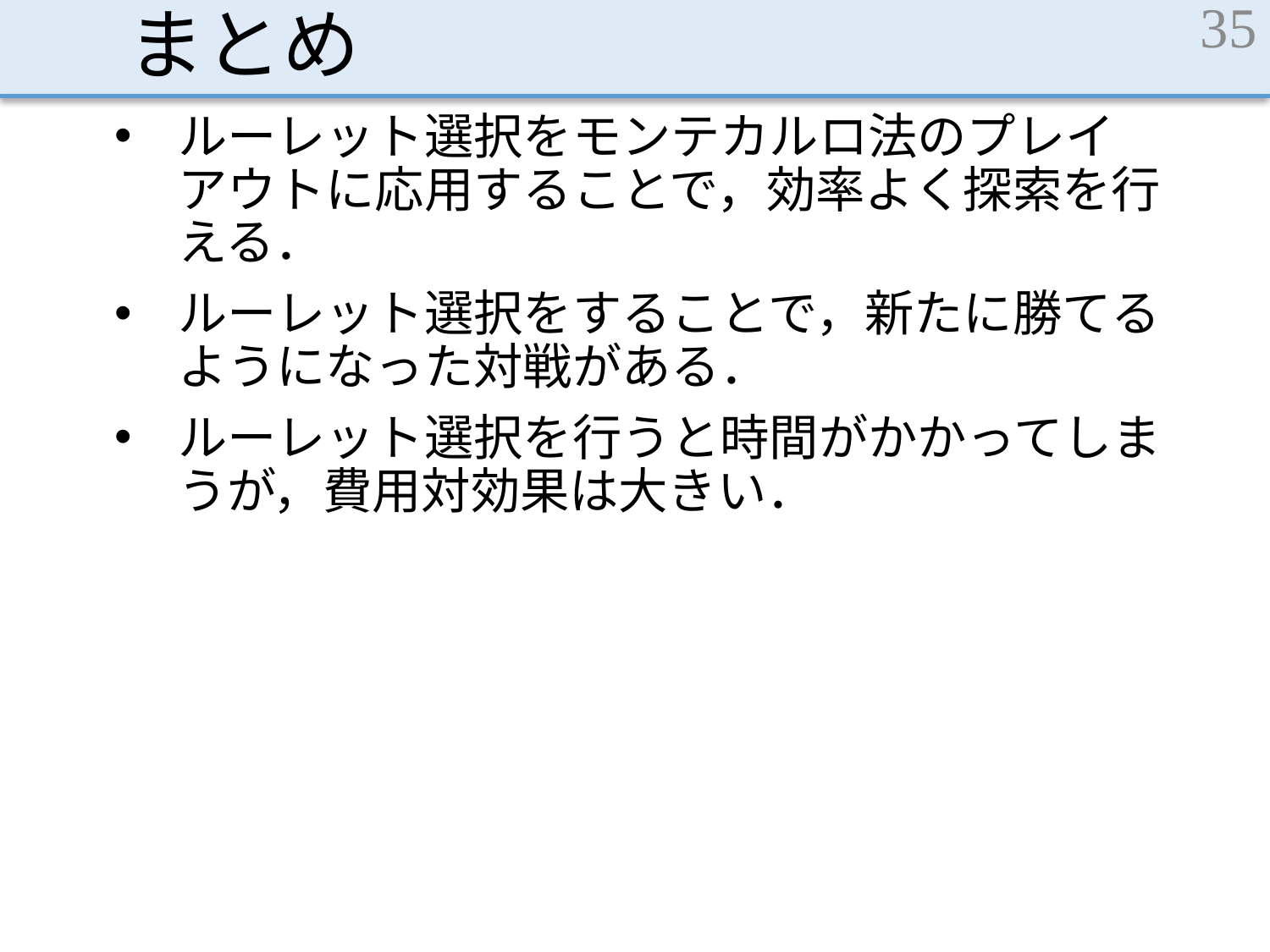

# まとめ
35
ルーレット選択をモンテカルロ法のプレイアウトに応用することで，効率よく探索を行える．
ルーレット選択をすることで，新たに勝てるようになった対戦がある．
ルーレット選択を行うと時間がかかってしまうが，費用対効果は大きい．